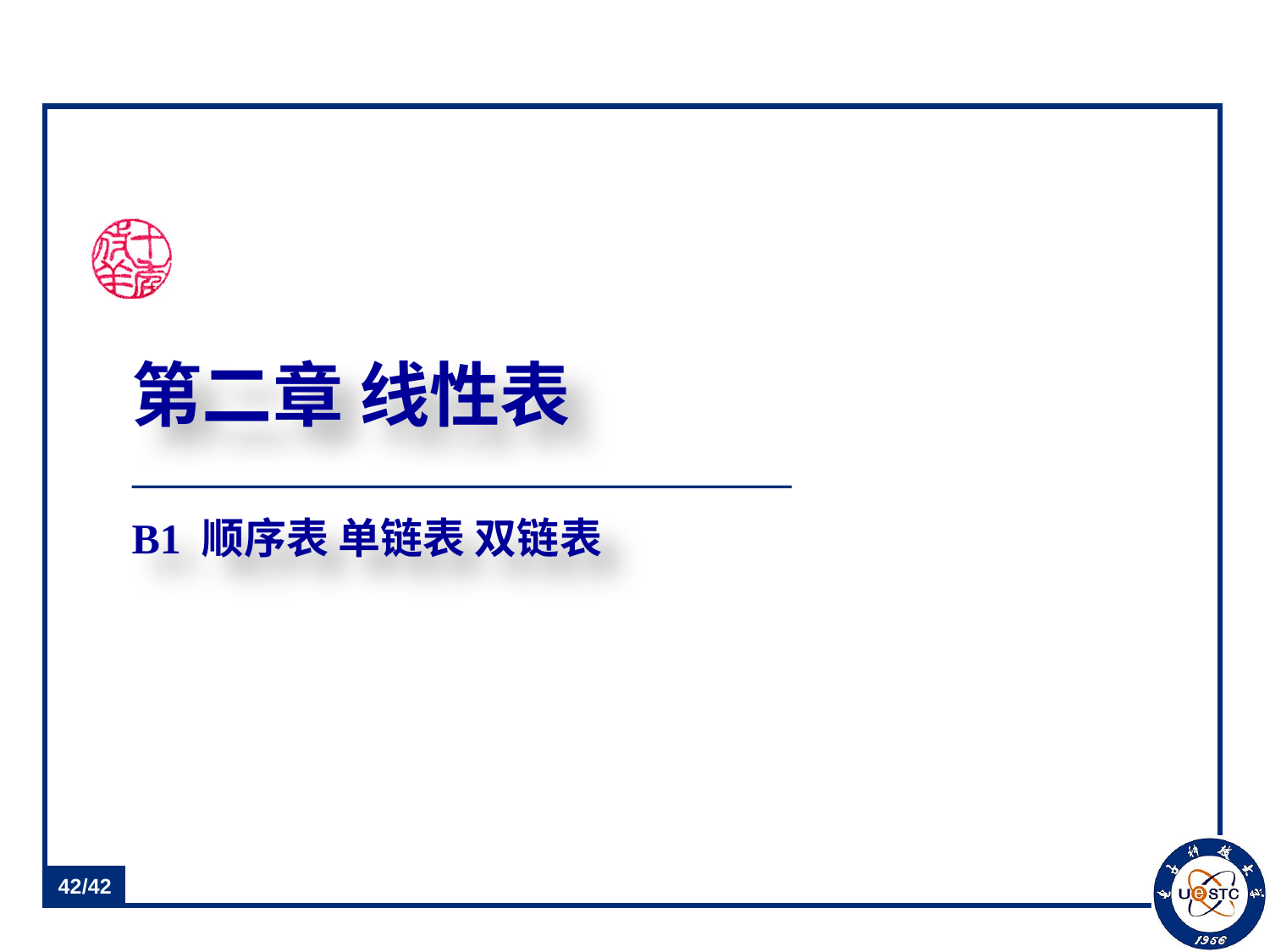

# 第二章 线性表
B1 顺序表 单链表 双链表
42/42